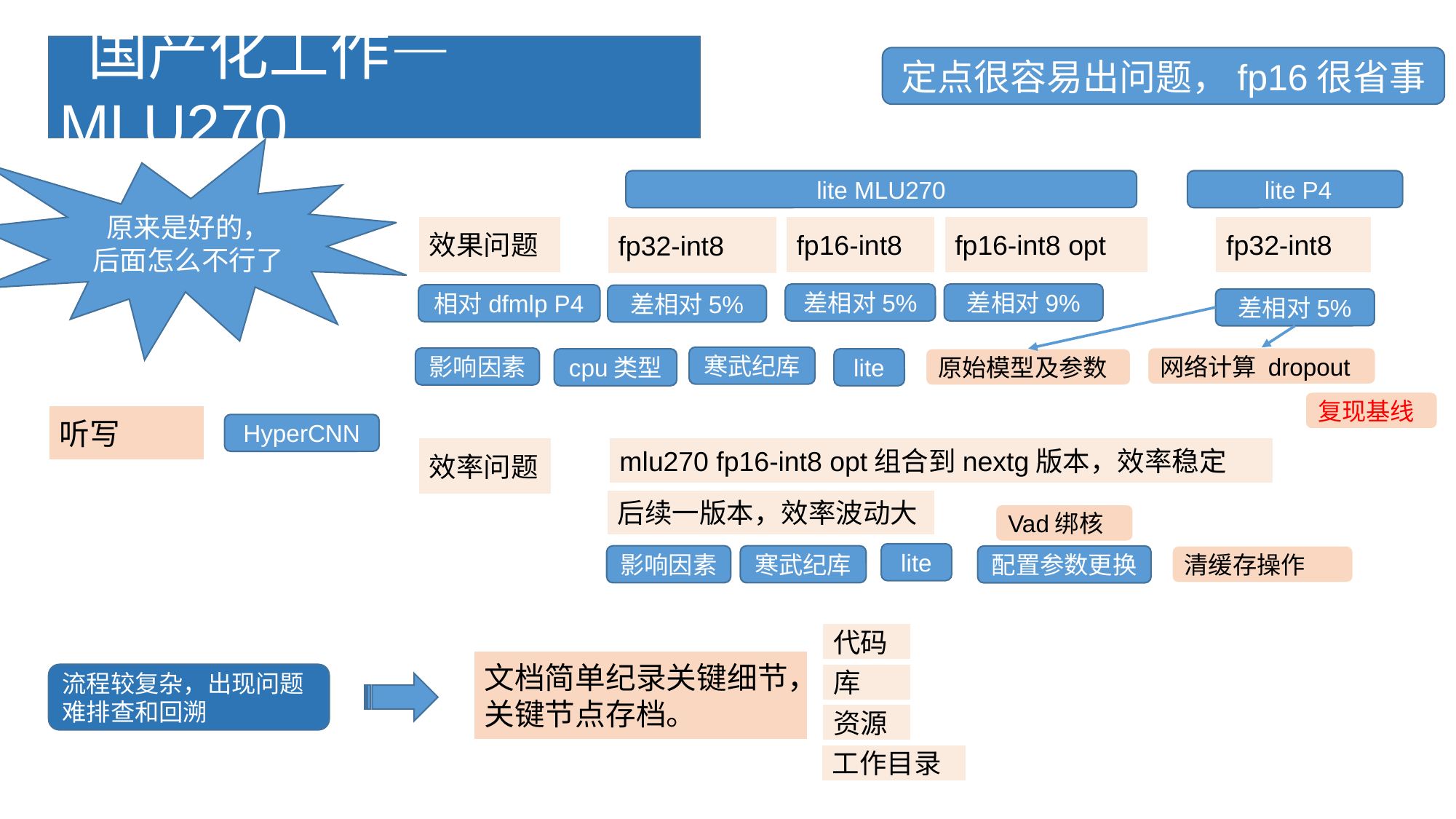

国产化工作—MLU270
定点很容易出问题，fp16很省事
原来是好的，
后面怎么不行了
lite MLU270
 lite P4
效果问题
fp32-int8
fp16-int8
fp16-int8 opt
fp32-int8
差相对5%
差相对9%
相对dfmlp P4
差相对5%
差相对5%
寒武纪库
网络计算 dropout
影响因素
原始模型及参数
cpu类型
lite
复现基线
听写
HyperCNN
mlu270 fp16-int8 opt组合到nextg版本，效率稳定
效率问题
后续一版本，效率波动大
Vad绑核
lite
影响因素
寒武纪库
清缓存操作
配置参数更换
代码
文档简单纪录关键细节，关键节点存档。
库
流程较复杂，出现问题难排查和回溯

资源
工作目录